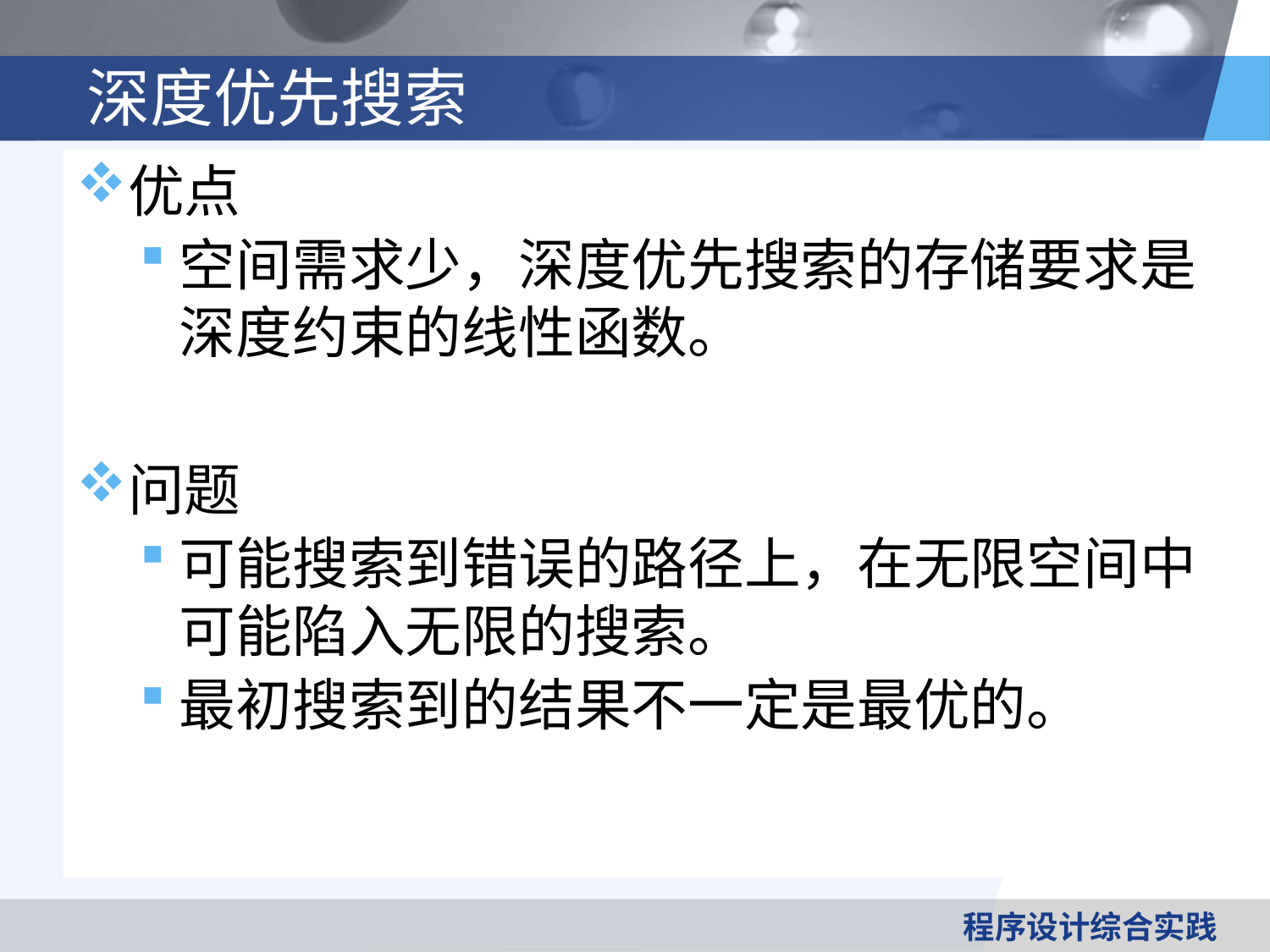

# 深度优先搜索
优点
空间需求少，深度优先搜索的存储要求是深度约束的线性函数。

问题
可能搜索到错误的路径上，在无限空间中可能陷入无限的搜索。
最初搜索到的结果不一定是最优的。